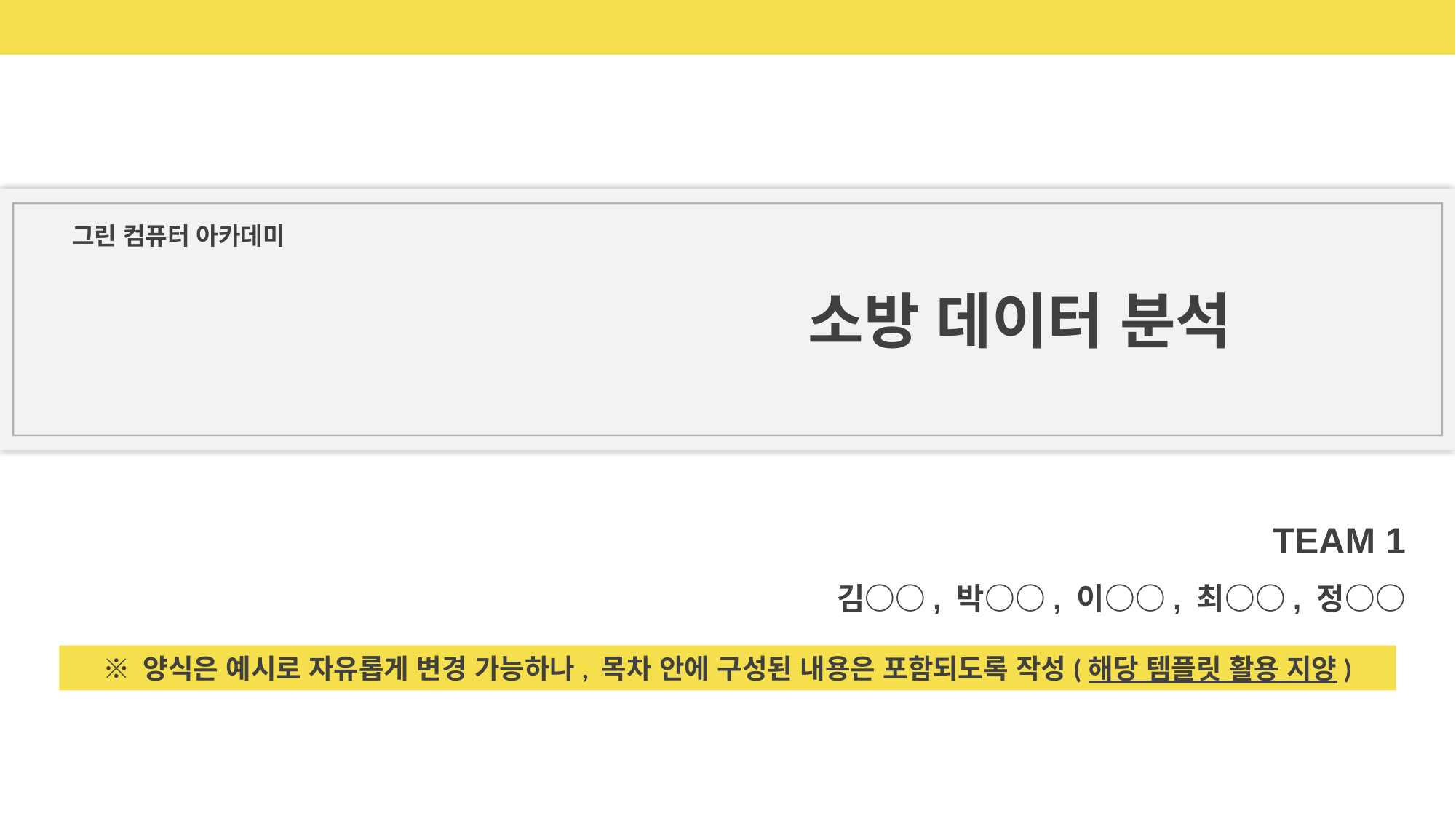

그린 컴퓨터 아카데미
소방 데이터 분석
TEAM 1
김○○, 박○○, 이○○, 최○○, 정○○
※ 양식은 예시로 자유롭게 변경 가능하나, 목차 안에 구성된 내용은 포함되도록 작성(해당 템플릿 활용 지양)